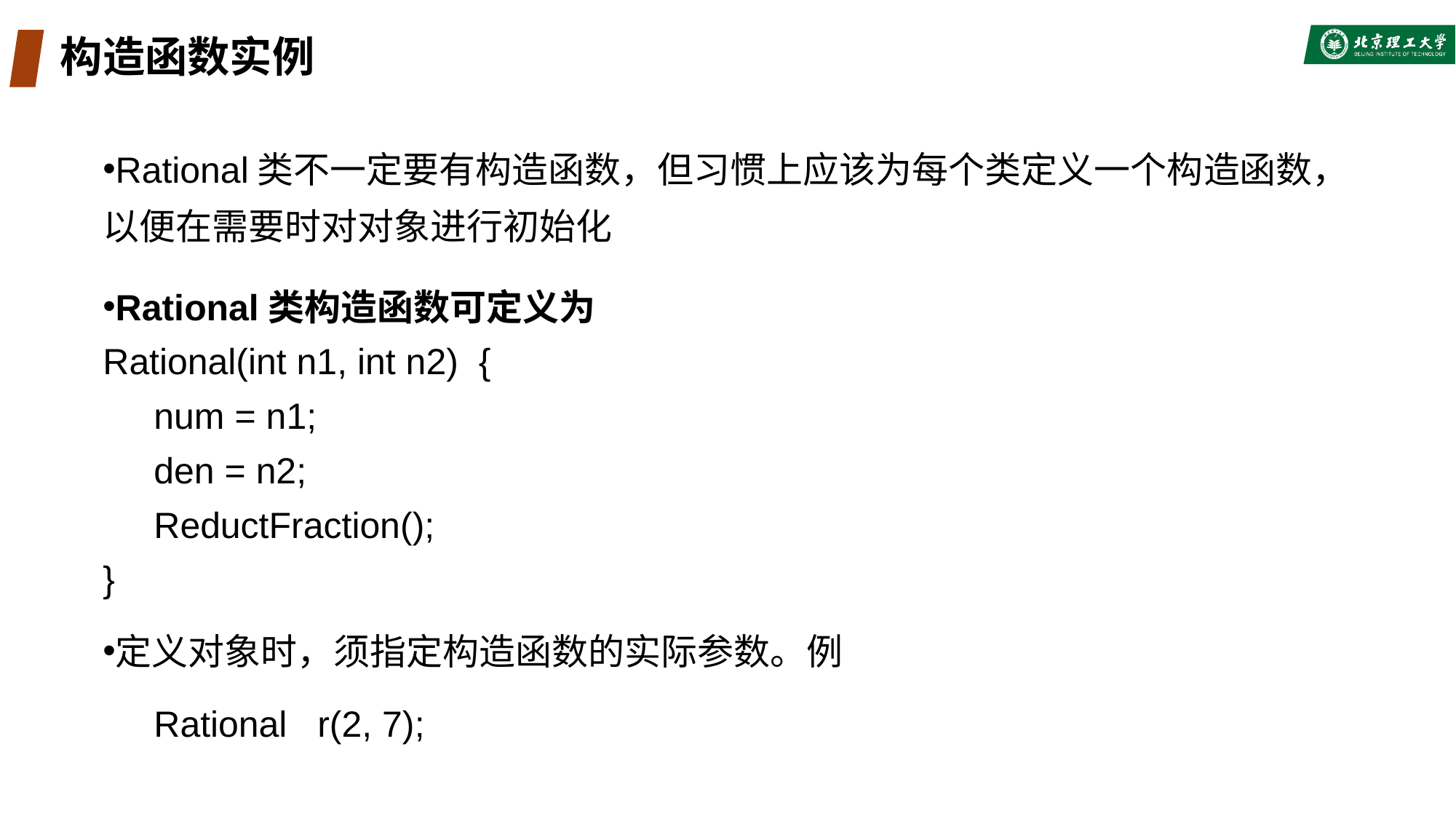

# 构造函数实例
Rational类不一定要有构造函数，但习惯上应该为每个类定义一个构造函数，以便在需要时对对象进行初始化
Rational类构造函数可定义为
Rational(int n1, int n2)  {
     num = n1;
     den = n2;
     ReductFraction();
}
定义对象时，须指定构造函数的实际参数。例
     Rational   r(2, 7);